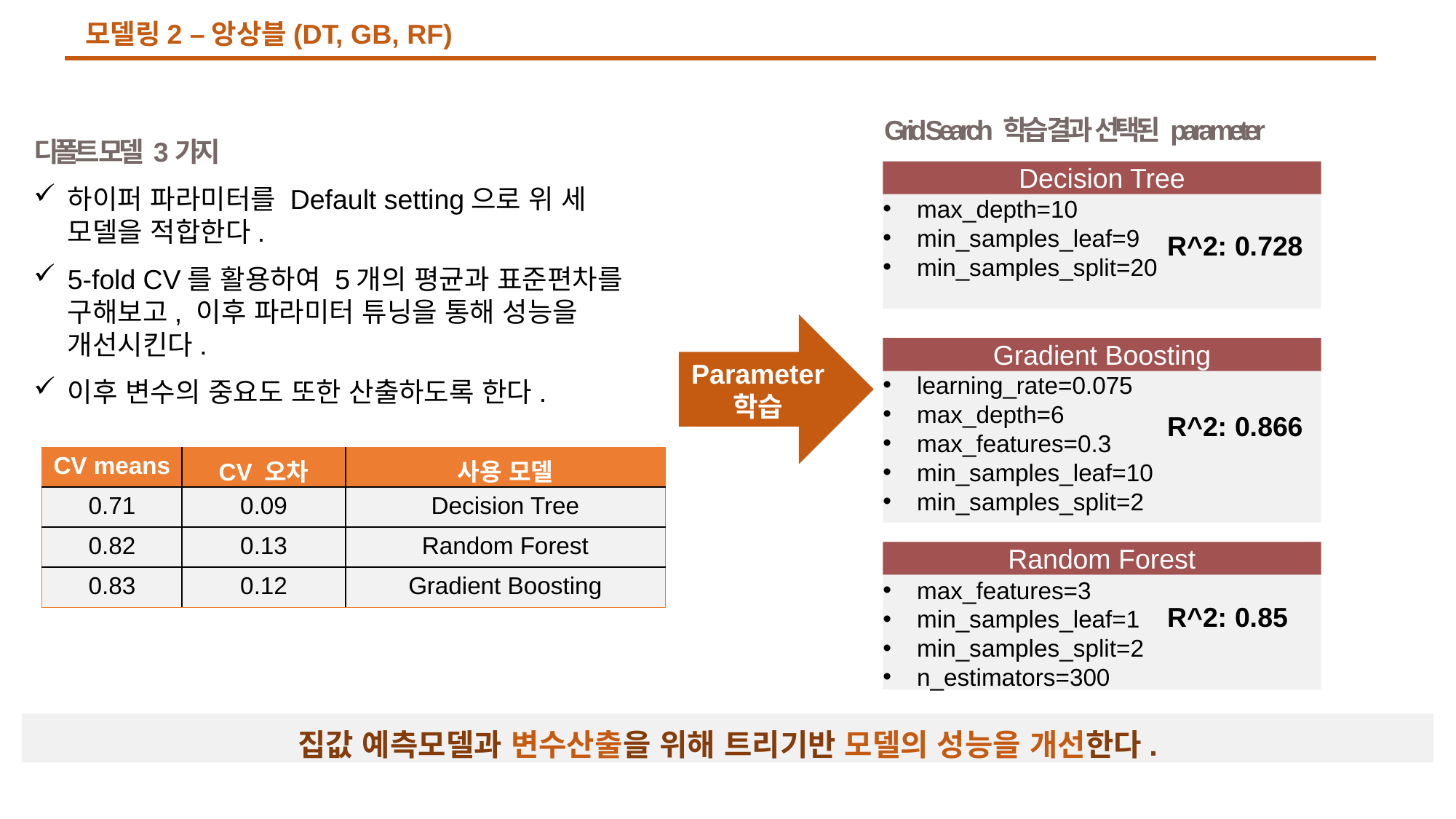

모델링2 –앙상블(DT, GB, RF)
Grid Search 학습 결과  선택된 parameter
디폴트 모델 3가지
하이퍼 파라미터를 Default setting으로 위 세 모델을 적합한다.
5-fold CV를 활용하여 5개의 평균과 표준편차를 구해보고, 이후 파라미터 튜닝을 통해 성능을 개선시킨다.
이후 변수의 중요도 또한 산출하도록 한다.

Decision Tree
max_depth=10
min_samples_leaf=9
min_samples_split=20
R^2: 0.728

Parameter 학습
Gradient Boosting
learning_rate=0.075
max_depth=6
max_features=0.3
min_samples_leaf=10
min_samples_split=2
R^2: 0.866
| CV means | CV 오차 | 사용 모델 |
| --- | --- | --- |
| 0.71 | 0.09 | Decision Tree |
| 0.82 | 0.13 | Random Forest |
| 0.83 | 0.12 | Gradient Boosting |
Random Forest
max_features=3
min_samples_leaf=1
min_samples_split=2
n_estimators=300
R^2: 0.85
집값 예측모델과 변수산출을 위해 트리기반 모델의 성능을 개선한다.